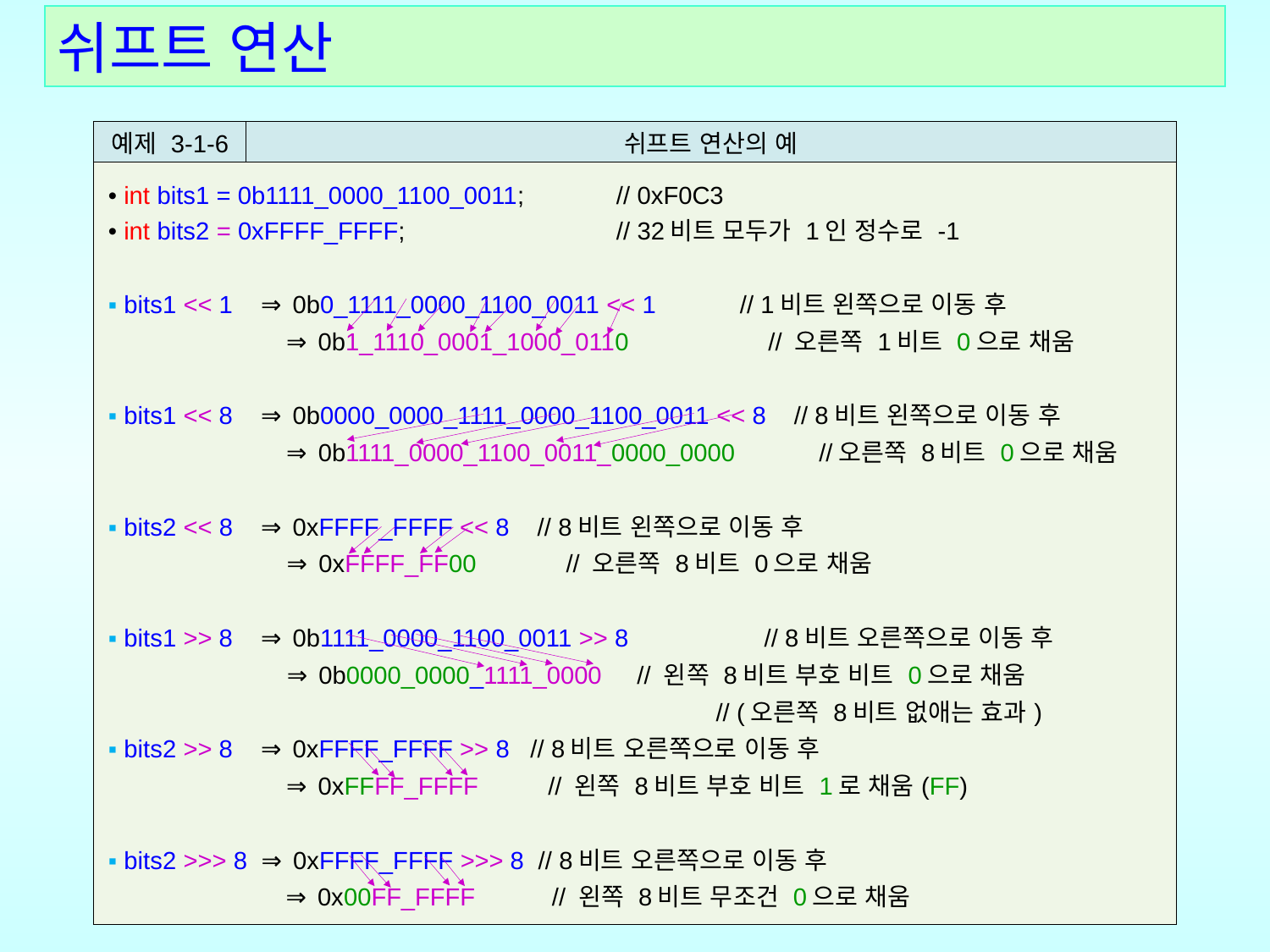

쉬프트 연산
| 예제 3-1-6 | 쉬프트 연산의 예 |
| --- | --- |
| • int bits1 = 0b1111\_0000\_1100\_0011; // 0xF0C3 • int bits2 = 0xFFFF\_FFFF; // 32비트 모두가 1인 정수로 -1 ▪ bits1 << 1 ⇒ 0b0\_1111\_0000\_1100\_0011 << 1 // 1비트 왼쪽으로 이동 후 ⇒ 0b1\_1110\_0001\_1000\_0110 // 오른쪽 1비트 0으로 채움 ▪ bits1 << 8 ⇒ 0b0000\_0000\_1111\_0000\_1100\_0011 << 8 // 8비트 왼쪽으로 이동 후 ⇒ 0b1111\_0000\_1100\_0011\_0000\_0000 //오른쪽 8비트 0으로 채움 ▪ bits2 << 8 ⇒ 0xFFFF\_FFFF << 8 // 8비트 왼쪽으로 이동 후 ⇒ 0xFFFF\_FF00 // 오른쪽 8비트 0으로 채움 ▪ bits1 >> 8 ⇒ 0b1111\_0000\_1100\_0011 >> 8 // 8비트 오른쪽으로 이동 후 ⇒ 0b0000\_0000\_1111\_0000 // 왼쪽 8비트 부호 비트 0으로 채움 // (오른쪽 8비트 없애는 효과) ▪ bits2 >> 8 ⇒ 0xFFFF\_FFFF >> 8 // 8비트 오른쪽으로 이동 후 ⇒ 0xFFFF\_FFFF // 왼쪽 8비트 부호 비트 1로 채움(FF) ▪ bits2 >>> 8 ⇒ 0xFFFF\_FFFF >>> 8 // 8비트 오른쪽으로 이동 후 ⇒ 0x00FF\_FFFF // 왼쪽 8비트 무조건 0으로 채움 |  |